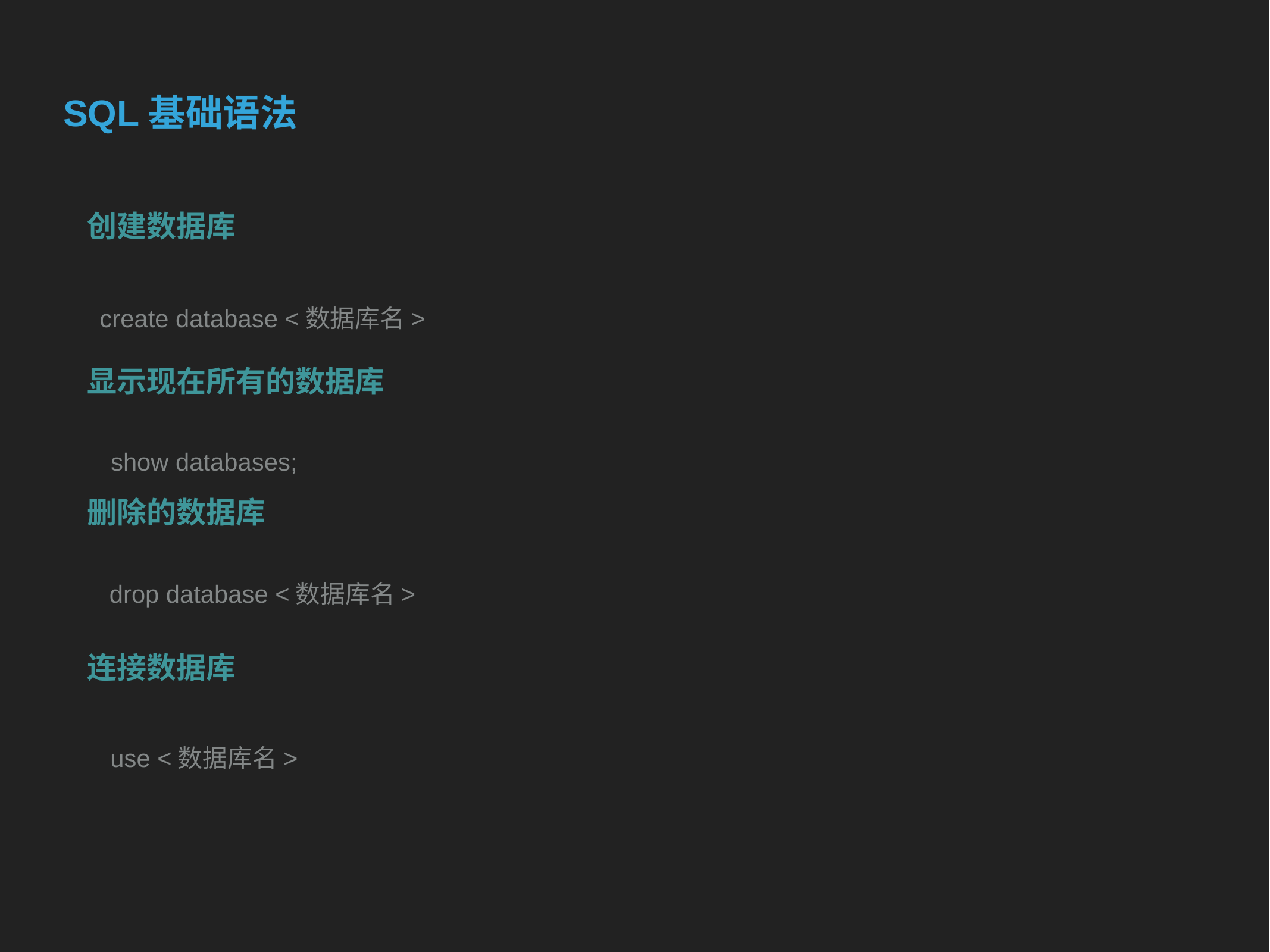

SQL基础语法
创建数据库
create database <数据库名>
显示现在所有的数据库
show databases;
删除的数据库
drop database <数据库名>
连接数据库
use <数据库名>